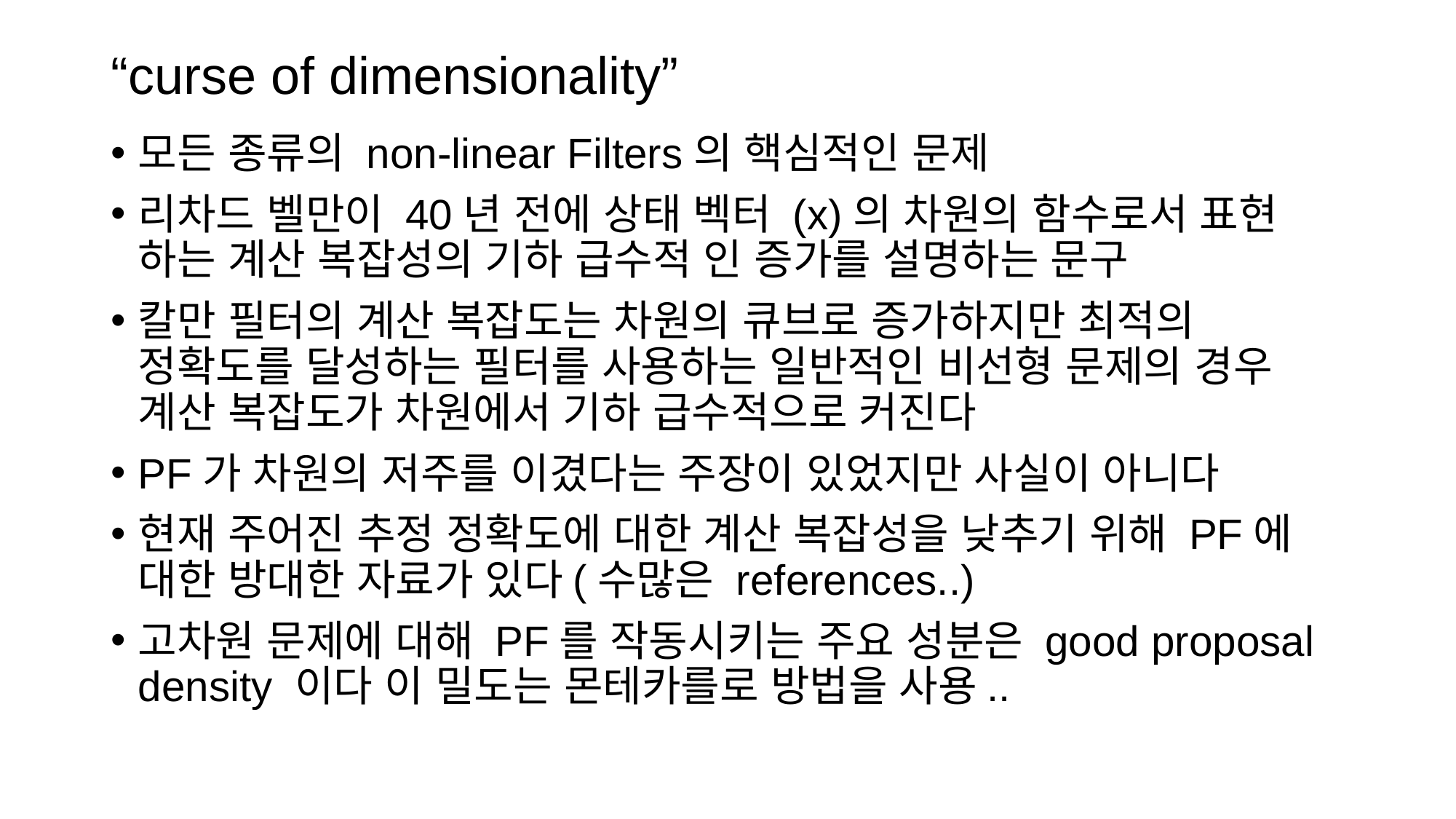

# “curse of dimensionality”
모든 종류의 non-linear Filters의 핵심적인 문제
리차드 벨만이 40년 전에 상태 벡터 (x)의 차원의 함수로서 표현 하는 계산 복잡성의 기하 급수적 인 증가를 설명하는 문구
칼만 필터의 계산 복잡도는 차원의 큐브로 증가하지만 최적의 정확도를 달성하는 필터를 사용하는 일반적인 비선형 문제의 경우 계산 복잡도가 차원에서 기하 급수적으로 커진다
PF가 차원의 저주를 이겼다는 주장이 있었지만 사실이 아니다
현재 주어진 추정 정확도에 대한 계산 복잡성을 낮추기 위해 PF에 대한 방대한 자료가 있다(수많은 references..)
고차원 문제에 대해 PF를 작동시키는 주요 성분은 good proposal density 이다 이 밀도는 몬테카를로 방법을 사용..